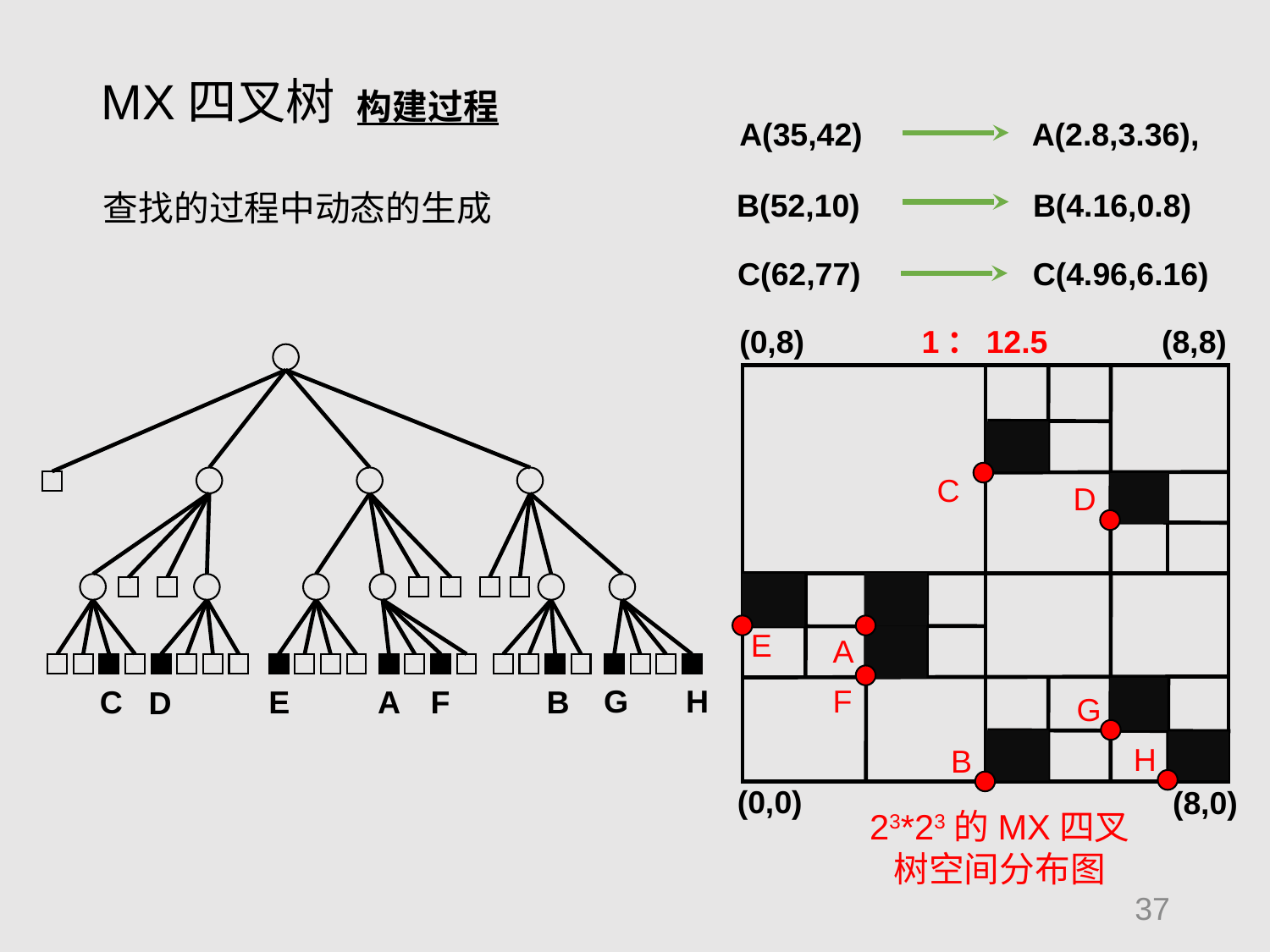

MX四叉树  构建过程
A(35,42)
A(2.8,3.36),
B(52,10)
B(4.16,0.8)
查找的过程中动态的生成
C(62,77)
C(4.96,6.16)
(0,8)
(8,8)
(0,0)
(8,0)
1：12.5

23*23的MX四叉树空间分布图

A

C
D

C

B

D

E

H
G

E
A

F

F

G

H
B

37